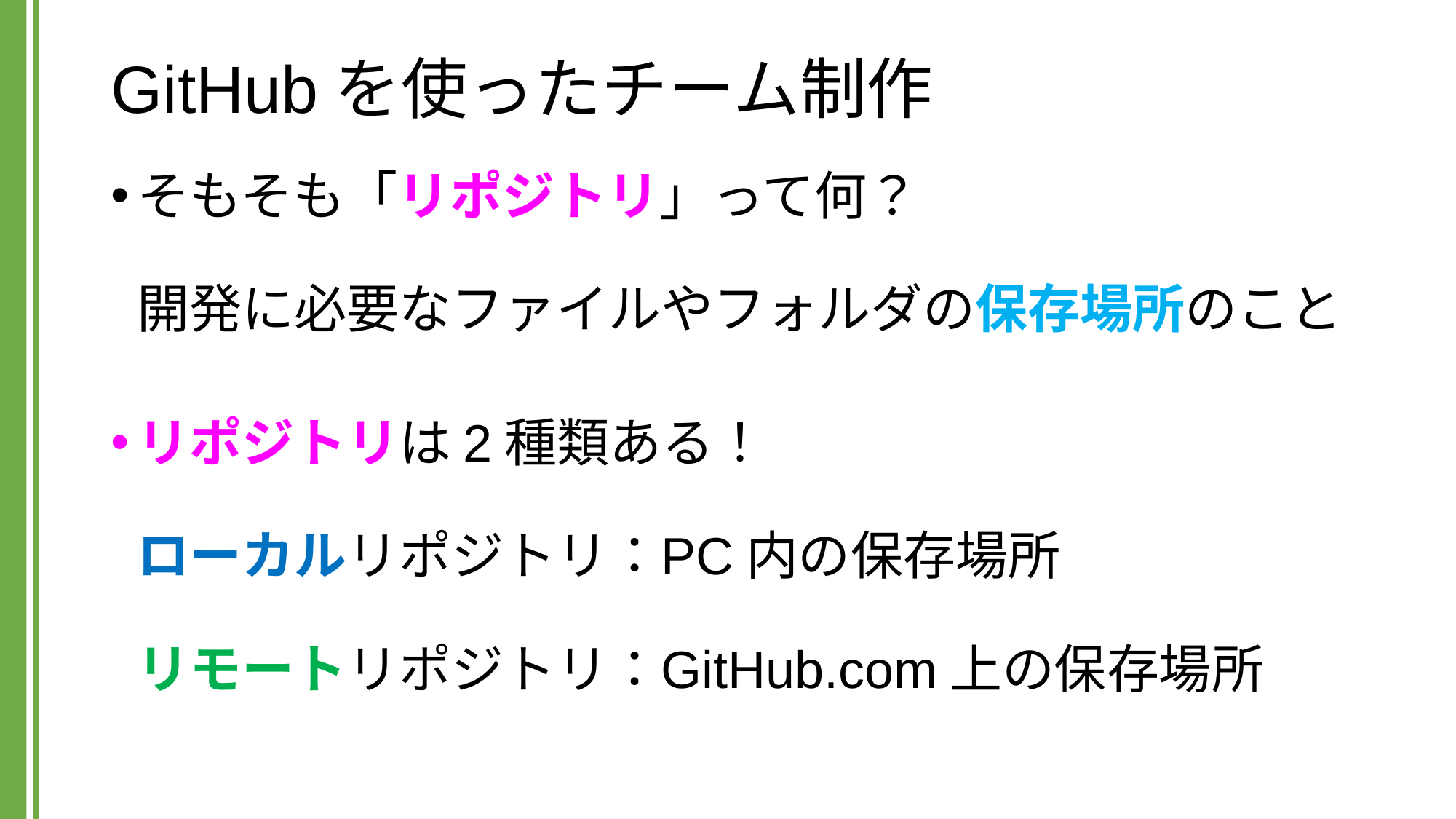

# GitHubを使ったチーム制作
そもそも「リポジトリ」って何？
開発に必要なファイルやフォルダの保存場所のこと
リポジトリは2種類ある！
ローカルリポジトリ：	PC内の保存場所
リモートリポジトリ：	GitHub.com上の保存場所